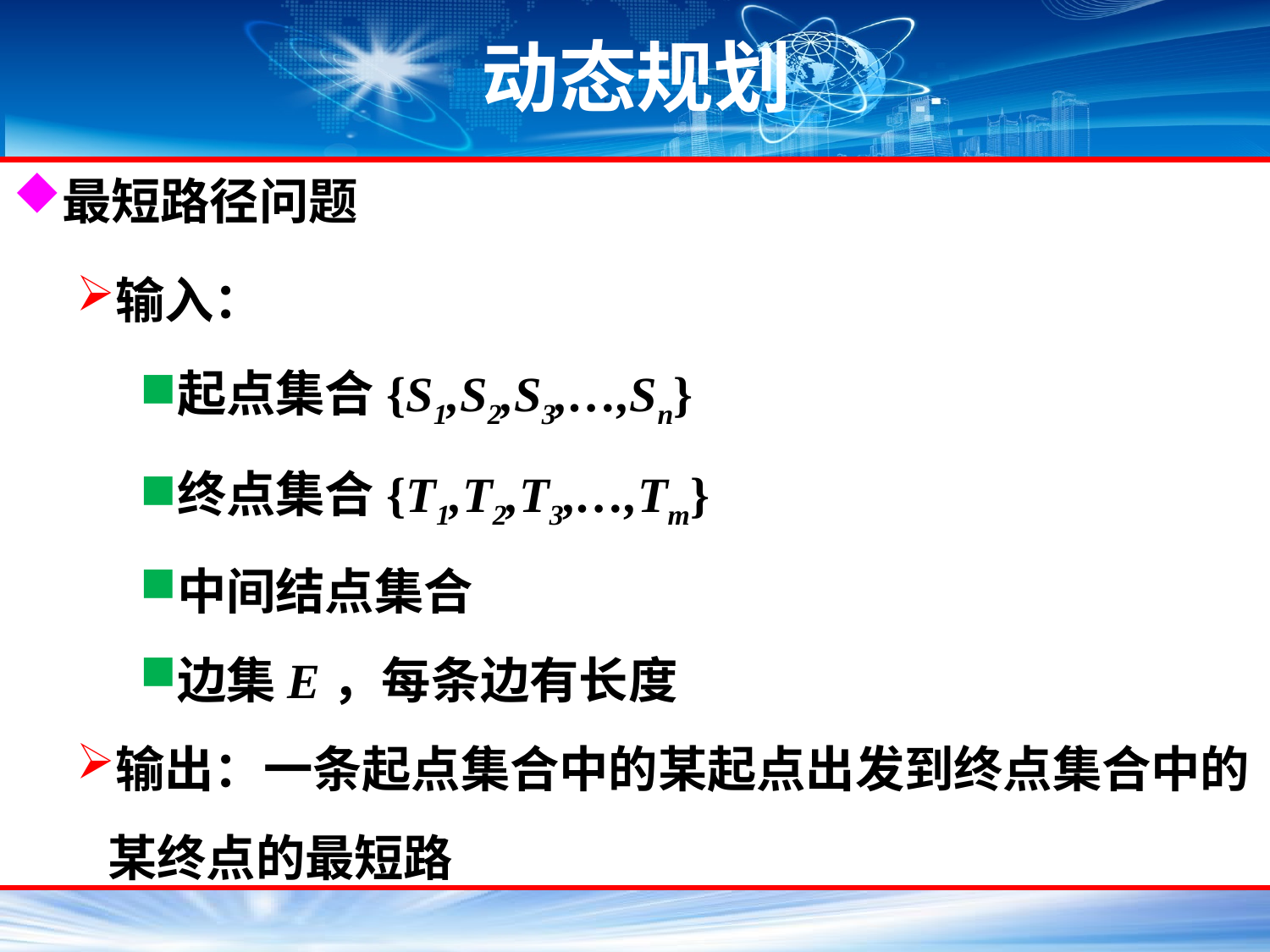

# 动态规划
最短路径问题
输入：
起点集合{S1,S2,S3,…,Sn}
终点集合{T1,T2,T3,…,Tm}
中间结点集合
边集E，每条边有长度
输出：一条起点集合中的某起点出发到终点集合中的某终点的最短路